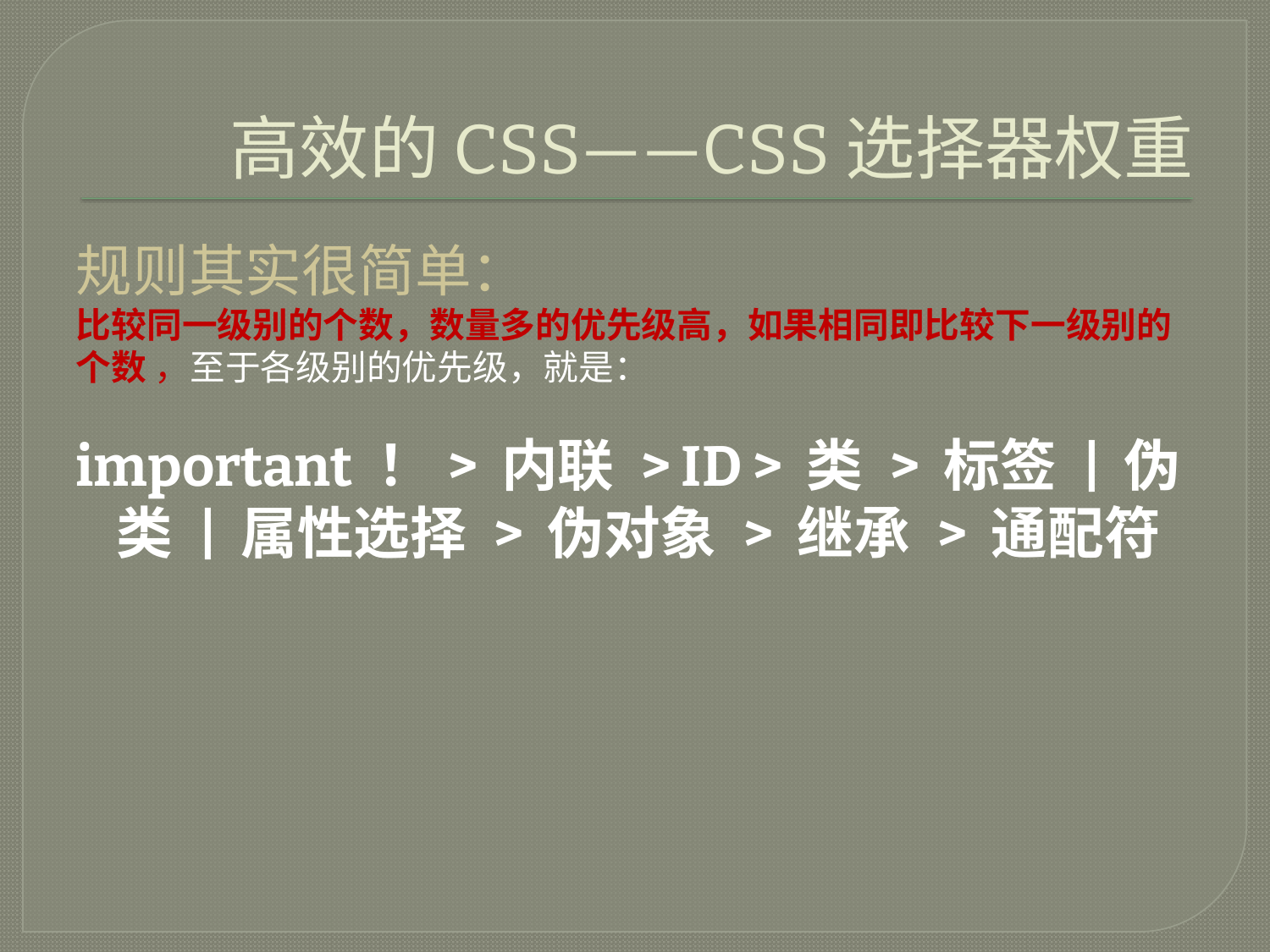

# 高效的CSS——CSS选择器权重
规则其实很简单：
比较同一级别的个数，数量多的优先级高，如果相同即比较下一级别的
个数 ，至于各级别的优先级，就是：

important ！> 内联 > ID > 类 > 标签 | 伪类 | 属性选择 > 伪对象 > 继承 > 通配符